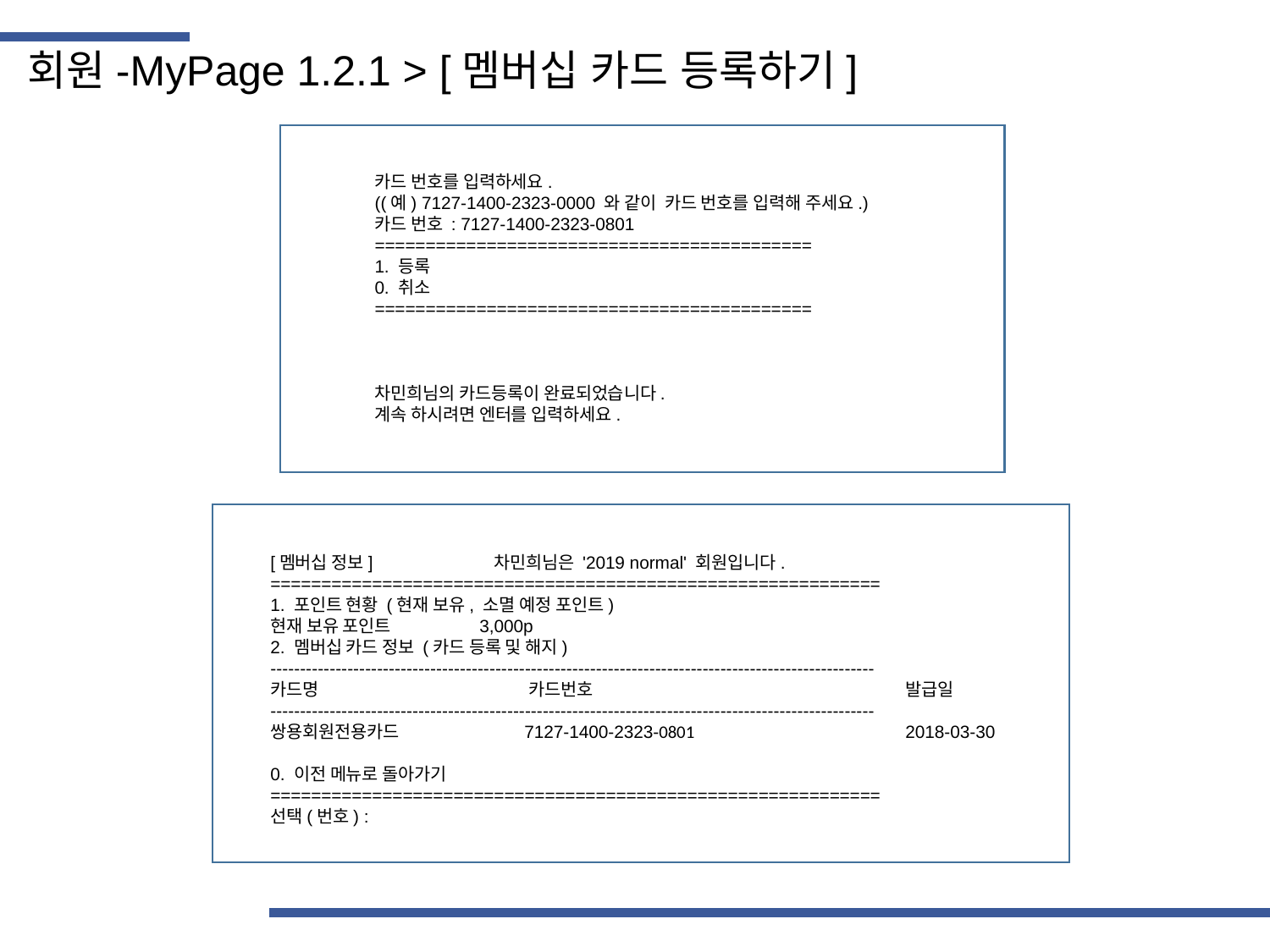

회원-MyPage 1.2.1 > [멤버십 카드 등록하기]

카드 번호를 입력하세요.
((예) 7127-1400-2323-0000 와 같이  카드 번호를 입력해 주세요.)
카드 번호 : 7127-1400-2323-0801
===========================================
1. 등록
0. 취소
===========================================

차민희님의 카드등록이 완료되었습니다.
계속 하시려면 엔터를 입력하세요.

[멤버십 정보]                        차민희님은 '2019 normal' 회원입니다.
============================================================
1. 포인트 현황 (현재 보유, 소멸 예정 포인트)
현재 보유 포인트                     3,000p
2. 멤버십 카드 정보 (카드 등록 및 해지)
------------------------------------------------------------------------------------------------------
카드명		 카드번호			발급일
------------------------------------------------------------------------------------------------------
쌍용회원전용카드	7127-1400-2323-0801		2018-03-30

0. 이전 메뉴로 돌아가기
============================================================
선택(번호) :